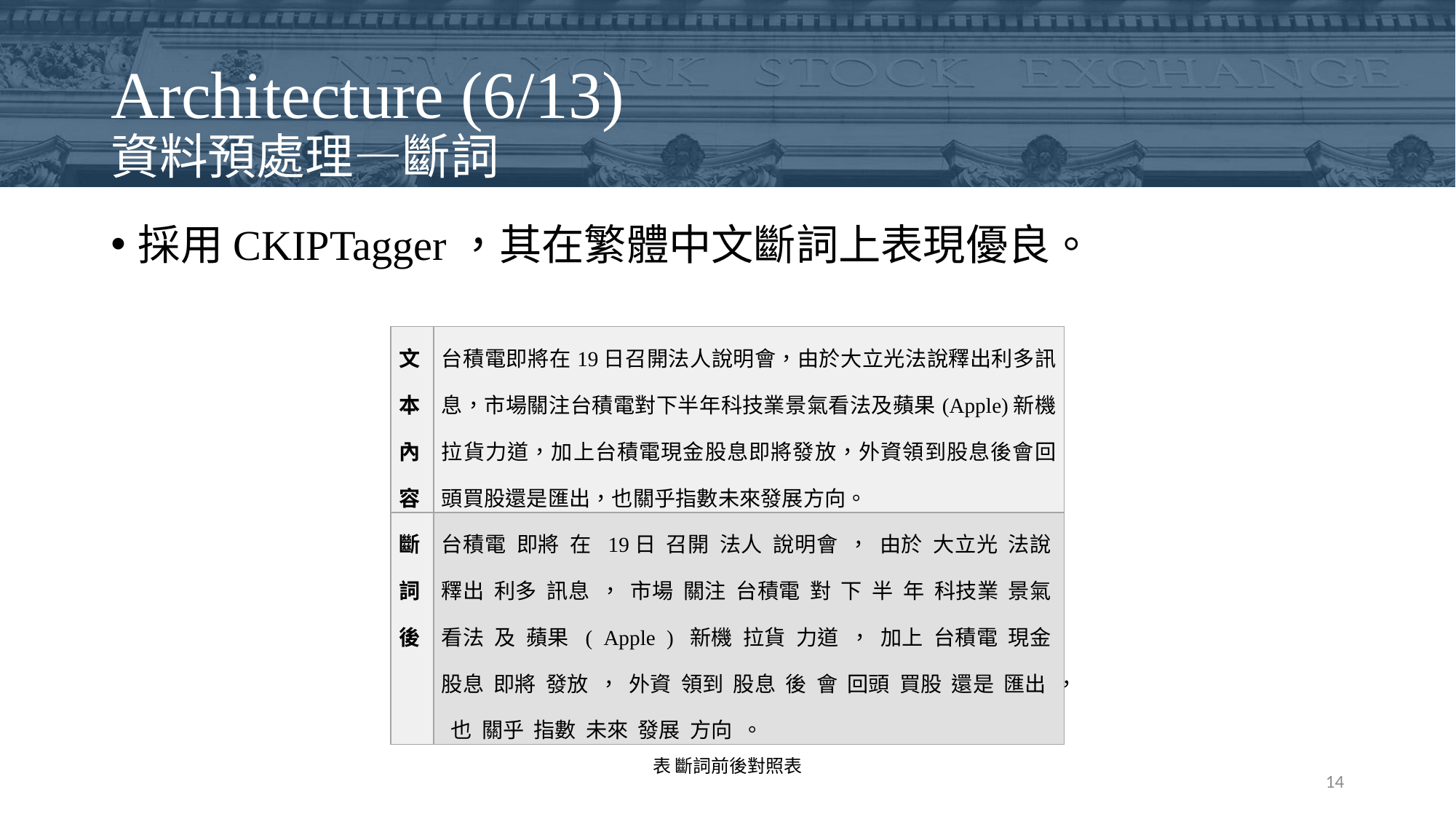

# Architecture (6/13) 資料預處理—斷詞
採用CKIPTagger，其在繁體中文斷詞上表現優良。
| 文本內容 | 台積電即將在19日召開法人說明會，由於大立光法說釋出利多訊息，市場關注台積電對下半年科技業景氣看法及蘋果(Apple)新機拉貨力道，加上台積電現金股息即將發放，外資領到股息後會回頭買股還是匯出，也關乎指數未來發展方向。 |
| --- | --- |
| 斷詞後 | 台積電 即將 在 19日 召開 法人 說明會 ， 由於 大立光 法說 釋出 利多 訊息 ， 市場 關注 台積電 對 下 半 年 科技業 景氣 看法 及 蘋果 ( Apple ) 新機 拉貨 力道 ， 加上 台積電 現金 股息 即將 發放 ， 外資 領到 股息 後 會 回頭 買股 還是 匯出 ， 也 關乎 指數 未來 發展 方向 。 |
表 斷詞前後對照表
14